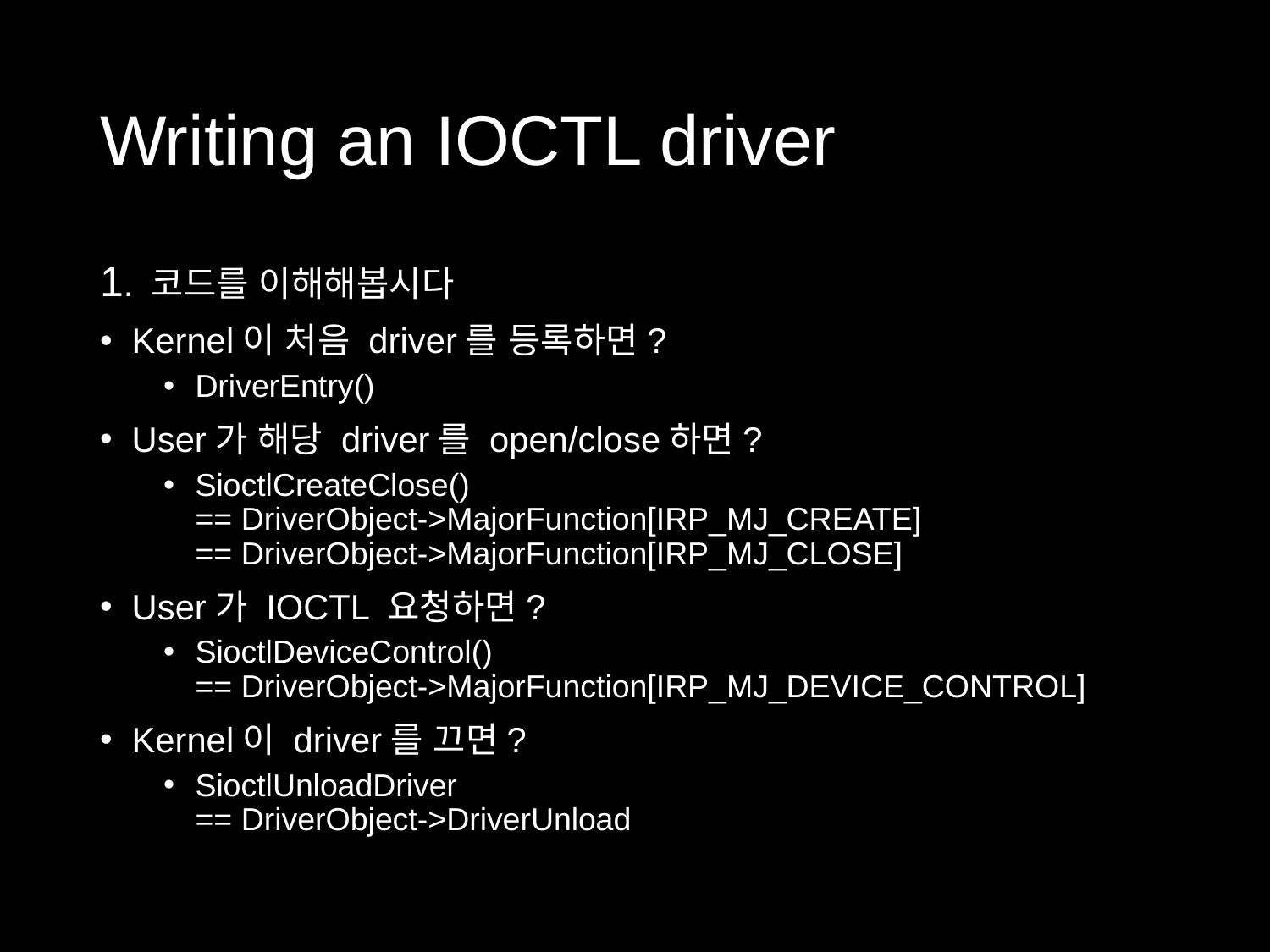

# Writing an IOCTL driver
1. 코드를 이해해봅시다
Kernel이 처음 driver를 등록하면?
DriverEntry()
User가 해당 driver를 open/close하면?
SioctlCreateClose()
== DriverObject->MajorFunction[IRP_MJ_CREATE]
== DriverObject->MajorFunction[IRP_MJ_CLOSE]
User가 IOCTL 요청하면?
SioctlDeviceControl()
== DriverObject->MajorFunction[IRP_MJ_DEVICE_CONTROL]
Kernel이 driver를 끄면?
SioctlUnloadDriver
== DriverObject->DriverUnload